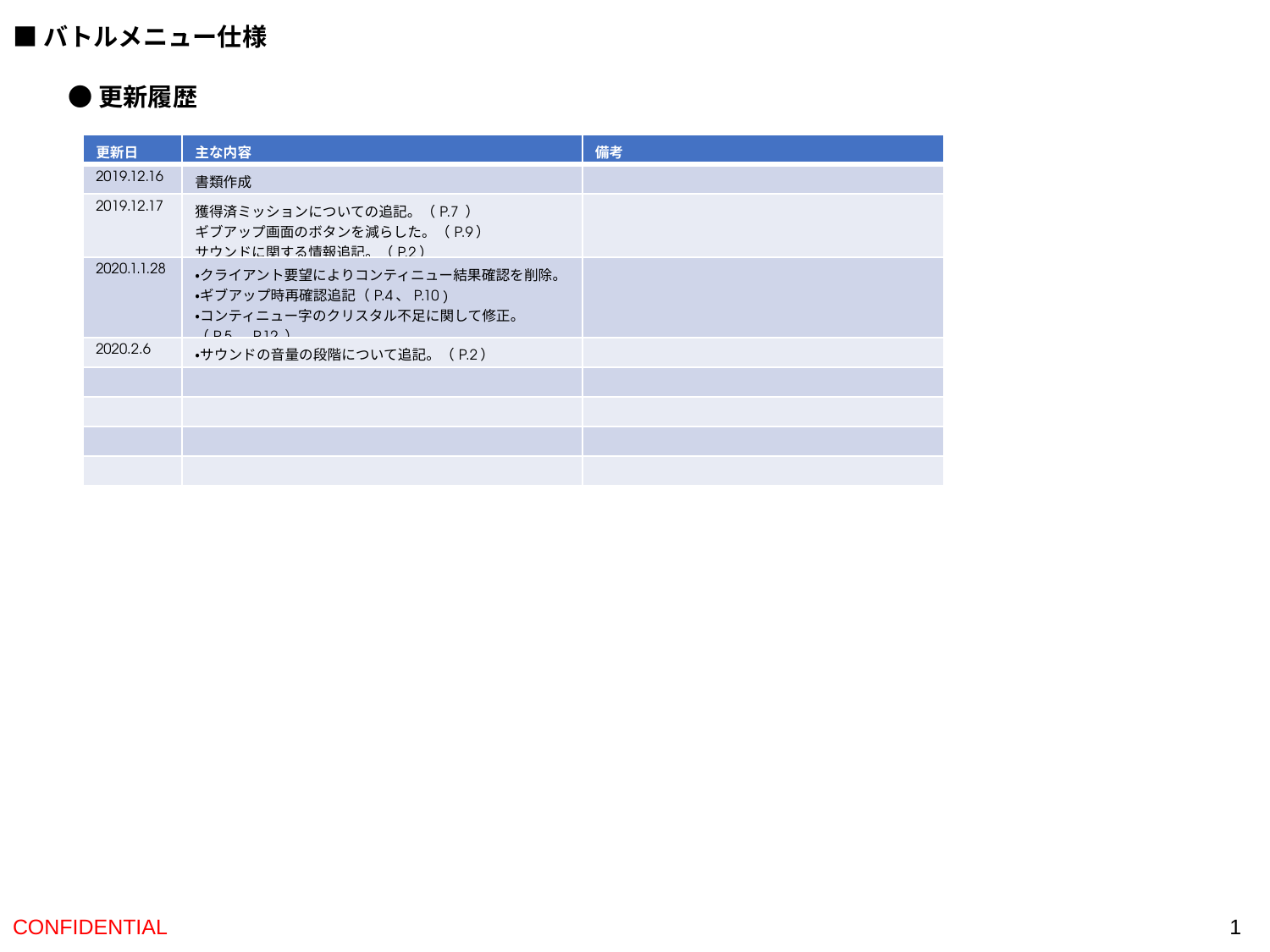

■バトルメニュー仕様
●更新履歴
| 更新日 | 主な内容 | 備考 |
| --- | --- | --- |
| 2019.12.16 | 書類作成 |  |
| 2019.12.17 | 獲得済ミッションについての追記。（P.7 ） ギブアップ画面のボタンを減らした。（P.9） サウンドに関する情報追記。（P.2） |  |
| 2020.1.1.28 | ・クライアント要望によりコンティニュー結果確認を削除。 ・ギブアップ時再確認追記（P.4、P.10 ) ・コンティニュー字のクリスタル不足に関して修正。 （P.5、P.12 ） |  |
| 2020.2.6 | ・サウンドの音量の段階について追記。（P.2） |  |
|  |  |  |
|  |  |  |
|  |  |  |
|  |  |  |
1
CONFIDENTIAL